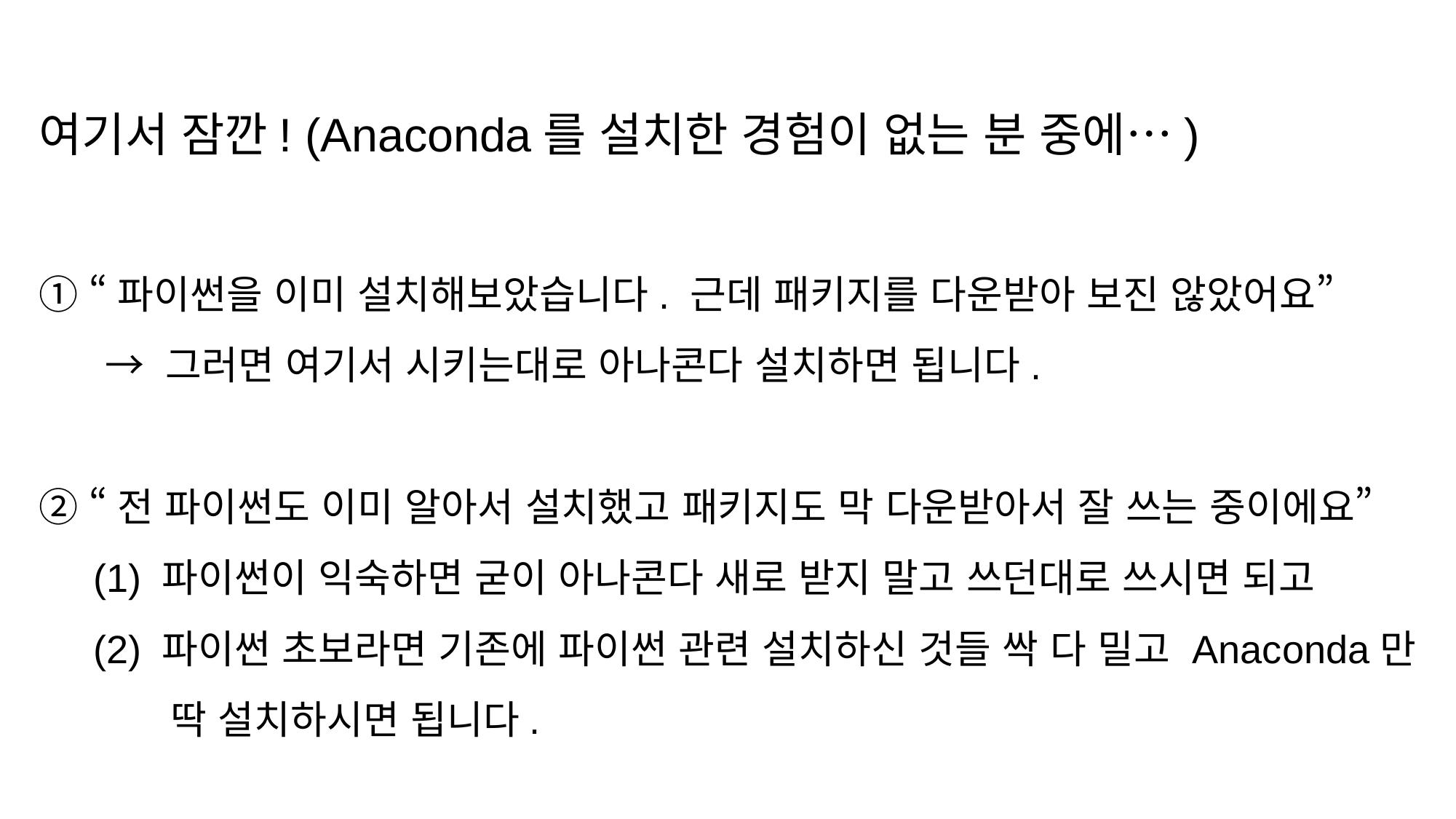

여기서 잠깐! (Anaconda를 설치한 경험이 없는 분 중에…)

① “파이썬을 이미 설치해보았습니다. 근데 패키지를 다운받아 보진 않았어요”
      → 그러면 여기서 시키는대로 아나콘다 설치하면 됩니다.

② “전 파이썬도 이미 알아서 설치했고 패키지도 막 다운받아서 잘 쓰는 중이에요”
     (1) 파이썬이 익숙하면 굳이 아나콘다 새로 받지 말고 쓰던대로 쓰시면 되고
     (2) 파이썬 초보라면 기존에 파이썬 관련 설치하신 것들 싹 다 밀고 Anaconda만
           딱 설치하시면 됩니다.